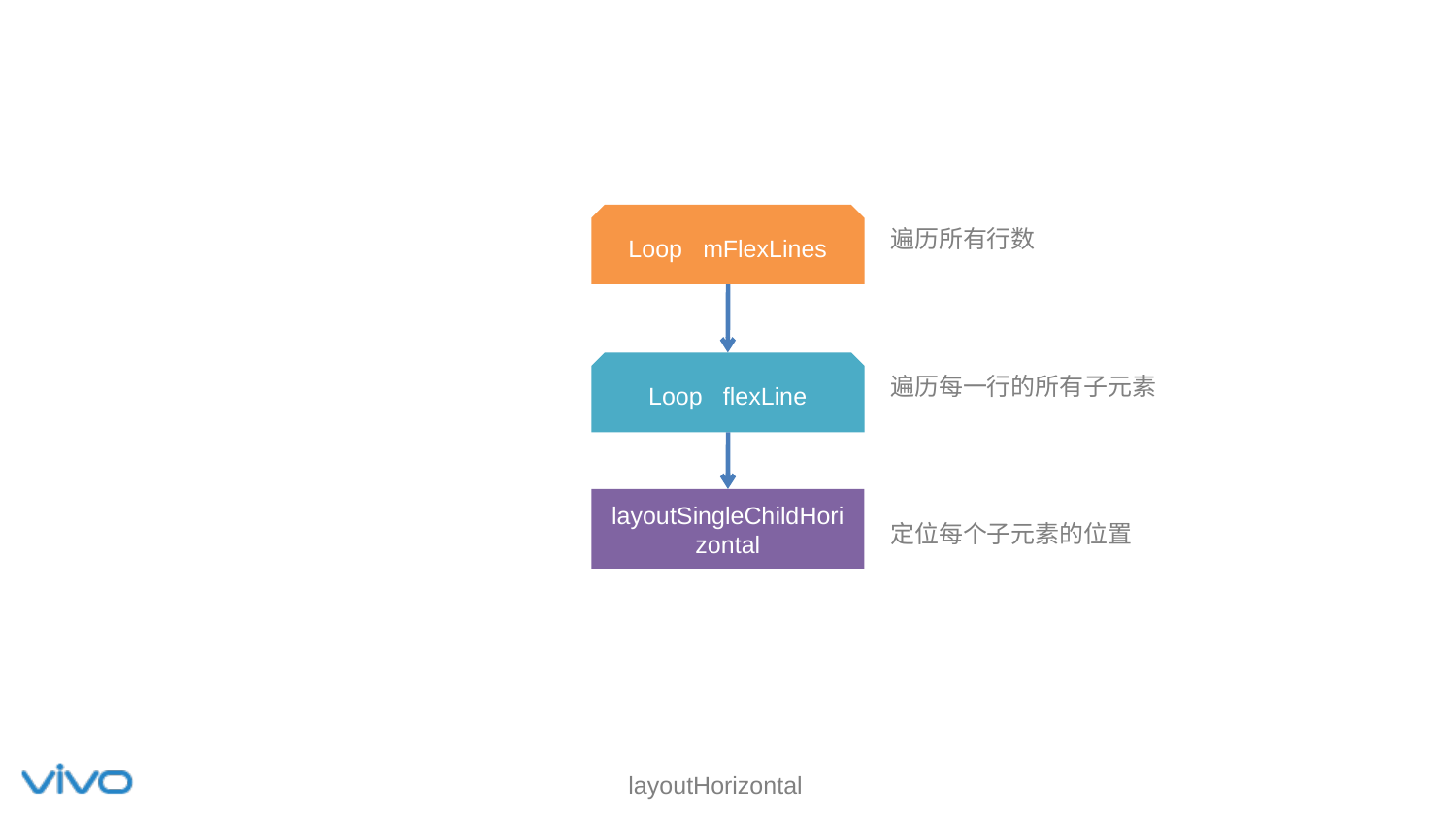

Loop   mFlexLines
遍历所有行数
Loop   flexLine
遍历每一行的所有子元素
layoutSingleChildHorizontal
定位每个子元素的位置
layoutHorizontal